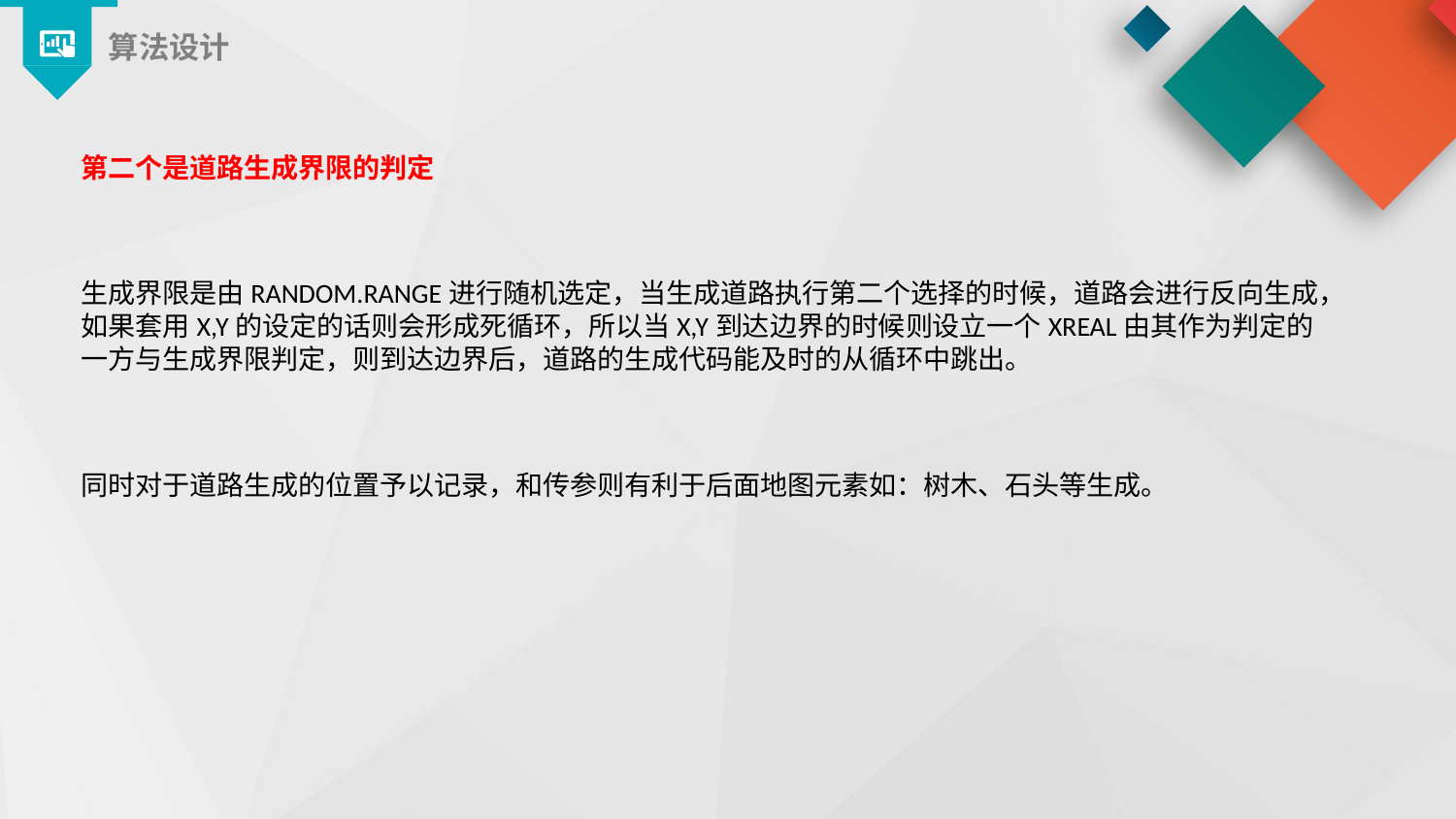

算法设计

第二个是道路生成界限的判定
生成界限是由RANDOM.RANGE进行随机选定，当生成道路执行第二个选择的时候，道路会进行反向生成，如果套用X,Y的设定的话则会形成死循环，所以当X,Y到达边界的时候则设立一个XREAL由其作为判定的一方与生成界限判定，则到达边界后，道路的生成代码能及时的从循环中跳出。
同时对于道路生成的位置予以记录，和传参则有利于后面地图元素如：树木、石头等生成。